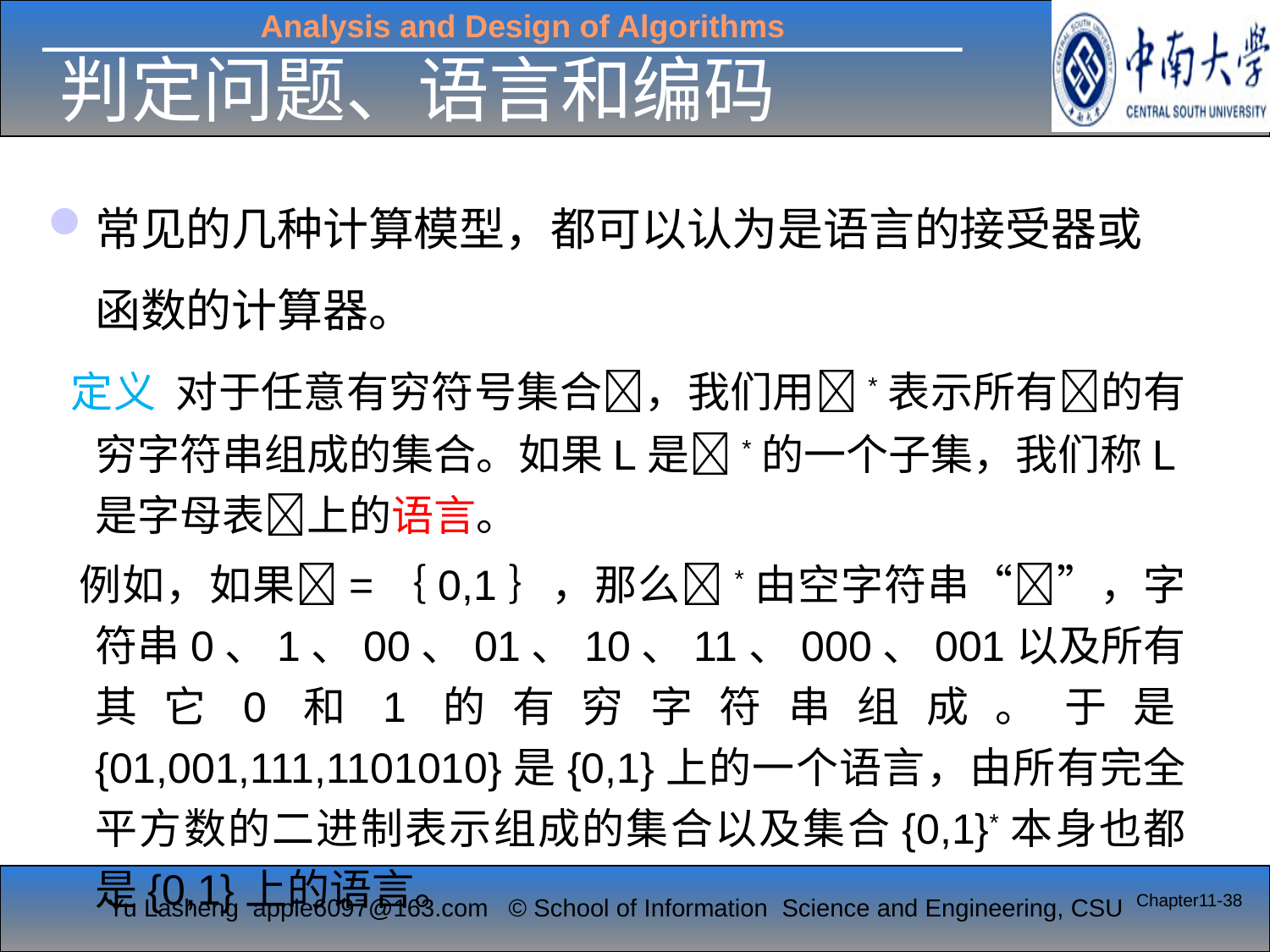

# 判定问题、语言和编码
常见的几种计算模型，都可以认为是语言的接受器或函数的计算器。
 定义  对于任意有穷符号集合Σ，我们用Σ*表示所有Σ的有穷字符串组成的集合。如果L是Σ*的一个子集，我们称L是字母表Σ上的语言。
  例如，如果Σ=｛0,1｝，那么Σ*由空字符串“ε”，字符串0、1、00、01、10、11、000、001以及所有其它0和1的有穷字符串组成。于是{01,001,111,1101010}是{0,1}上的一个语言，由所有完全平方数的二进制表示组成的集合以及集合{0,1}*本身也都是{0,1}上的语言。
Chapter11-38